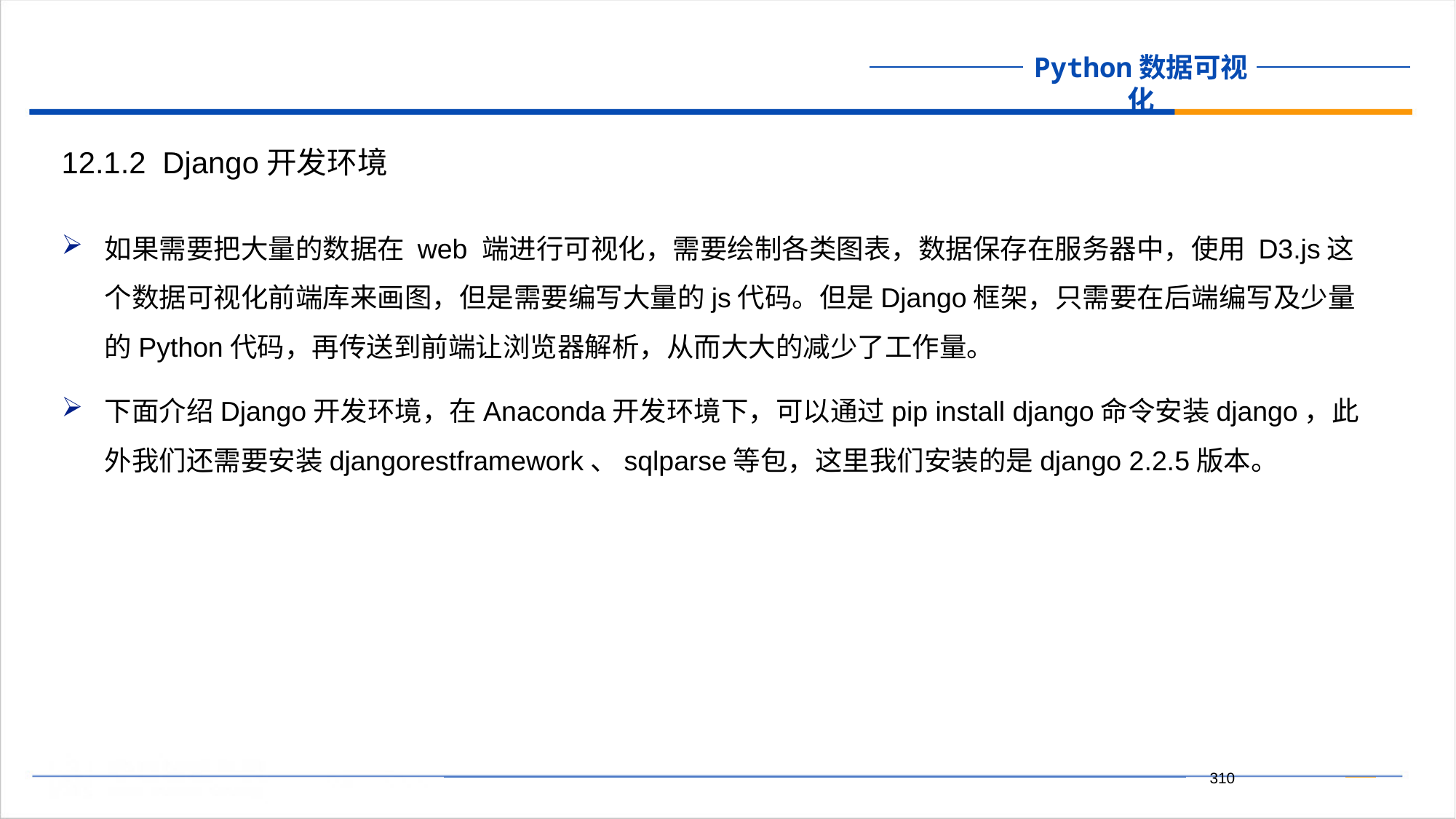

12.1.2  Django开发环境
如果需要把大量的数据在 web 端进行可视化，需要绘制各类图表，数据保存在服务器中，使用 D3.js这个数据可视化前端库来画图，但是需要编写大量的js代码。但是Django框架，只需要在后端编写及少量的Python代码，再传送到前端让浏览器解析，从而大大的减少了工作量。
下面介绍Django开发环境，在Anaconda开发环境下，可以通过pip install django命令安装django，此外我们还需要安装djangorestframework、sqlparse等包，这里我们安装的是django 2.2.5版本。